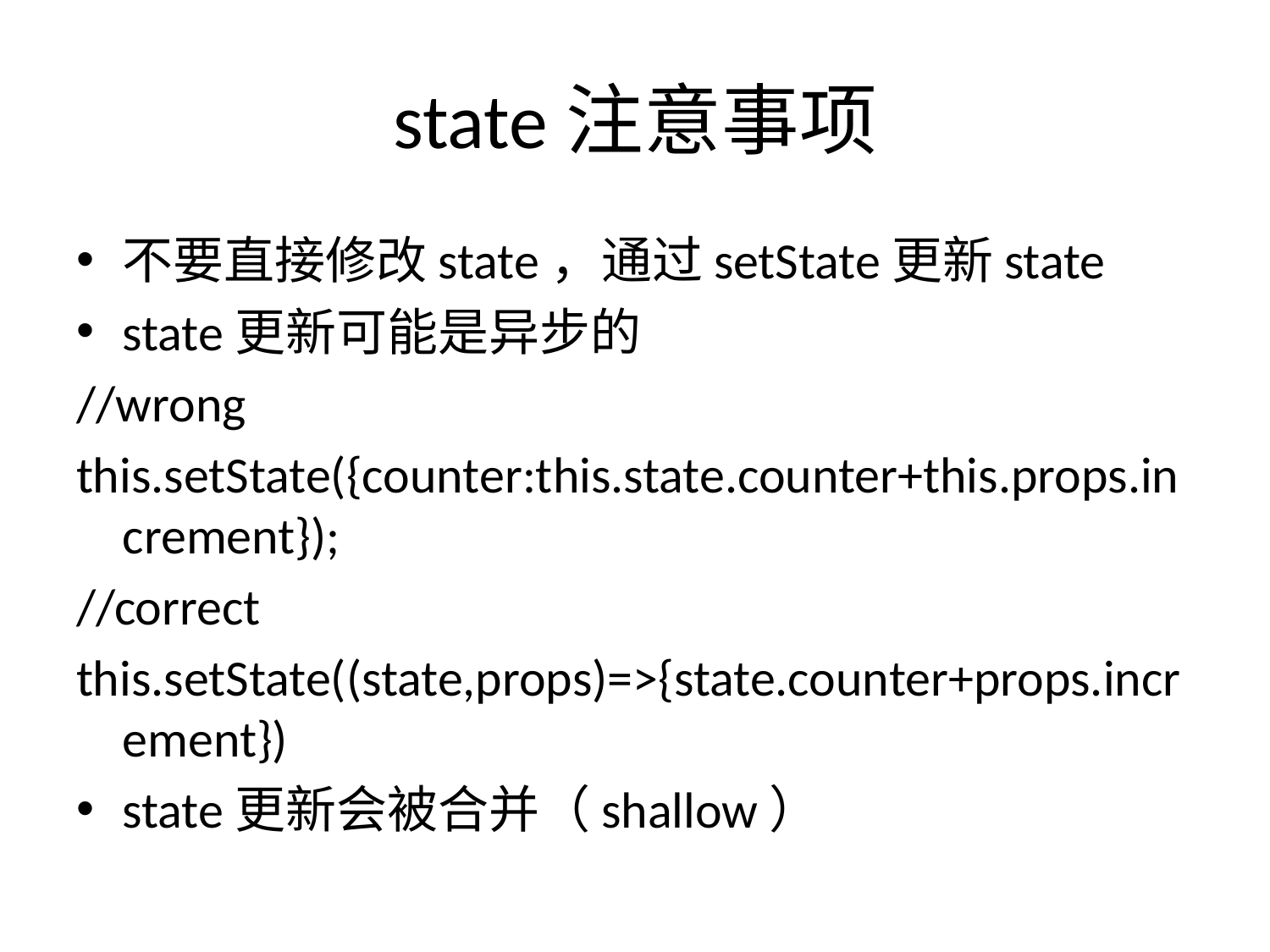

# state注意事项
不要直接修改state，通过setState更新state
state更新可能是异步的
//wrong
this.setState({counter:this.state.counter+this.props.increment});
//correct
this.setState((state,props)=>{state.counter+props.increment})
state更新会被合并（shallow）